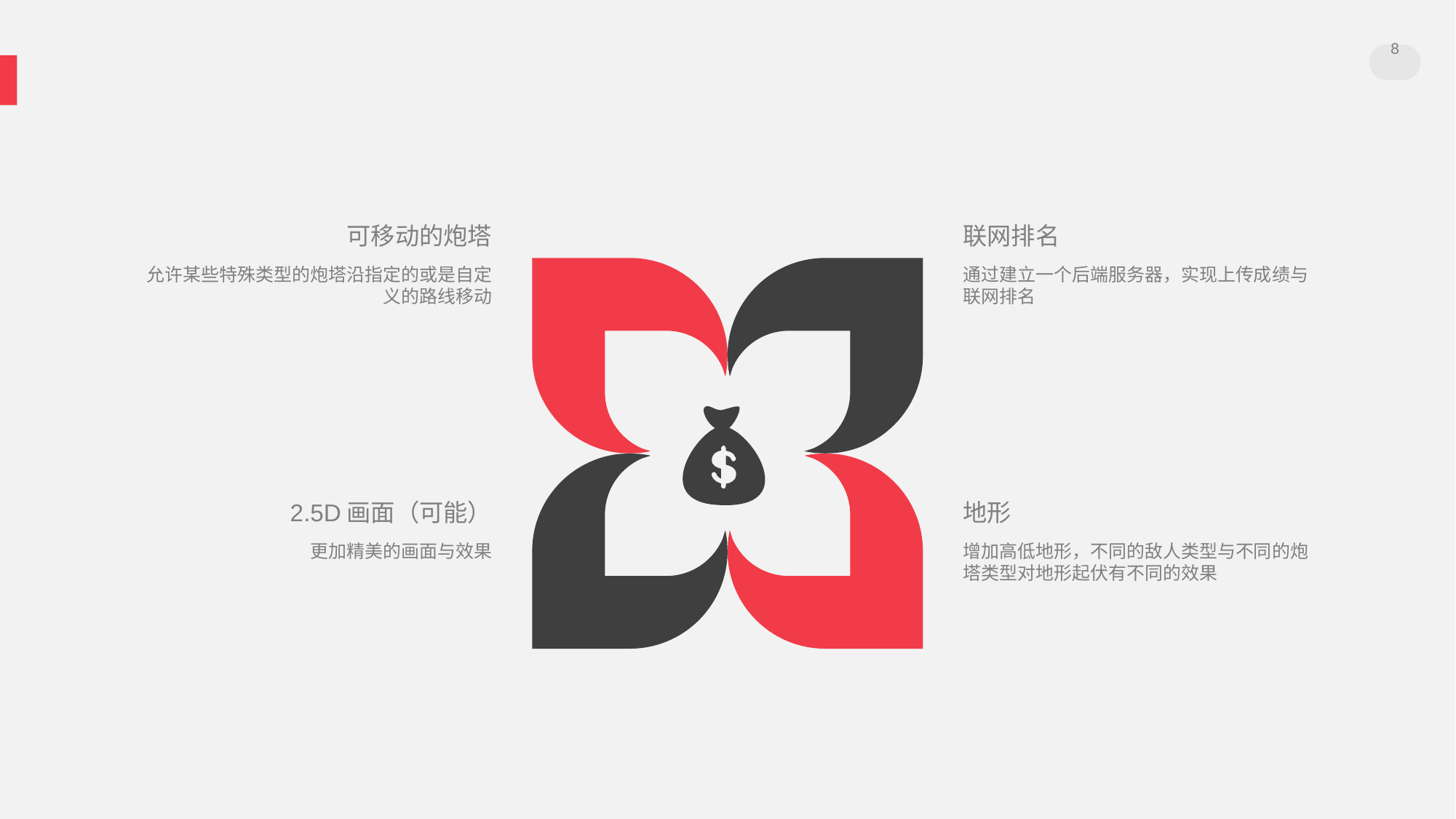

8
可移动的炮塔
联网排名
允许某些特殊类型的炮塔沿指定的或是自定义的路线移动

通过建立一个后端服务器，实现上传成绩与联网排名

2.5D画面（可能）
地形
更加精美的画面与效果

增加高低地形，不同的敌人类型与不同的炮塔类型对地形起伏有不同的效果